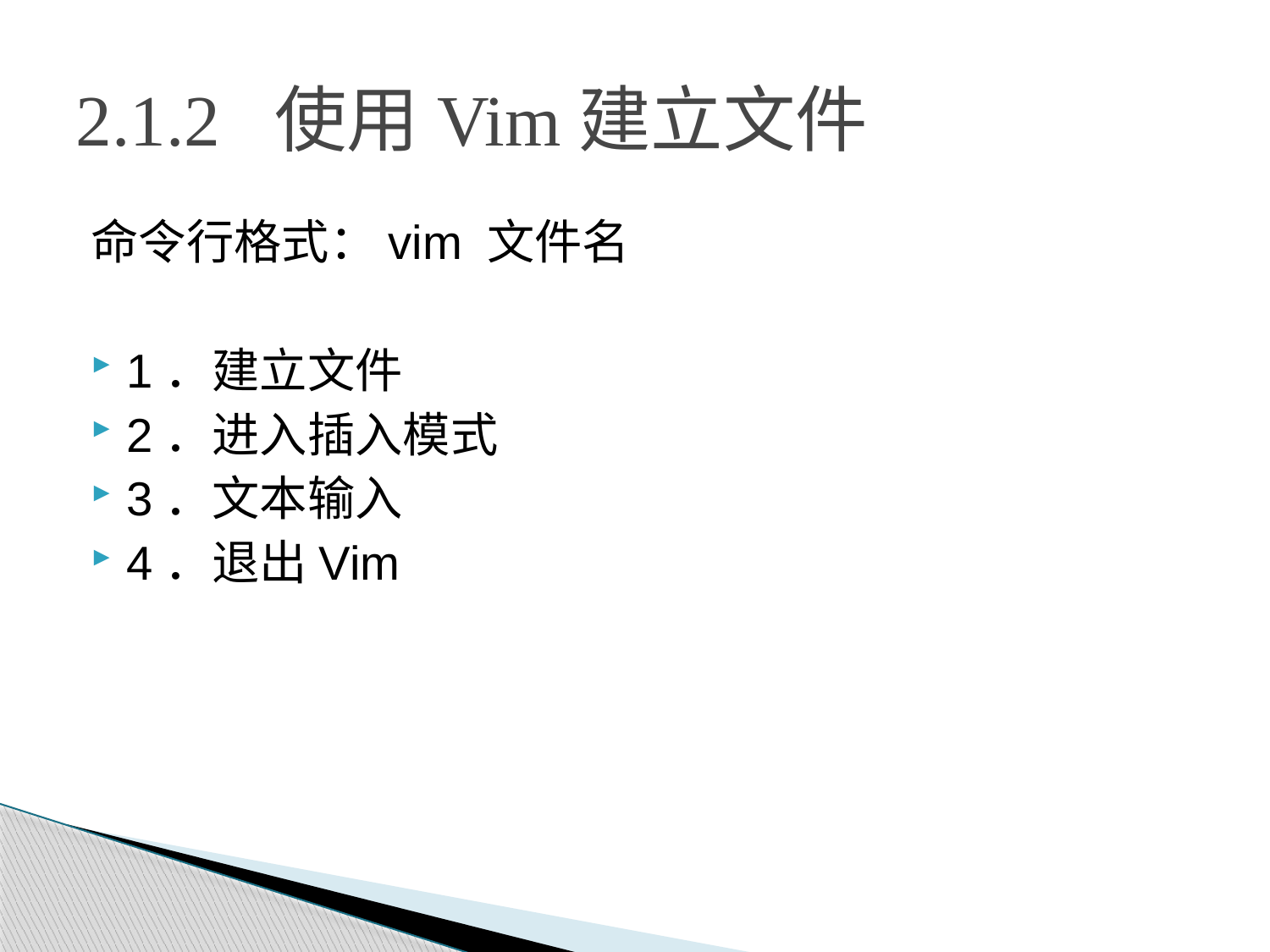

# 2.1.2  使用Vim建立文件
命令行格式：vim 文件名

1．建立文件
2．进入插入模式
3．文本输入
4．退出Vim